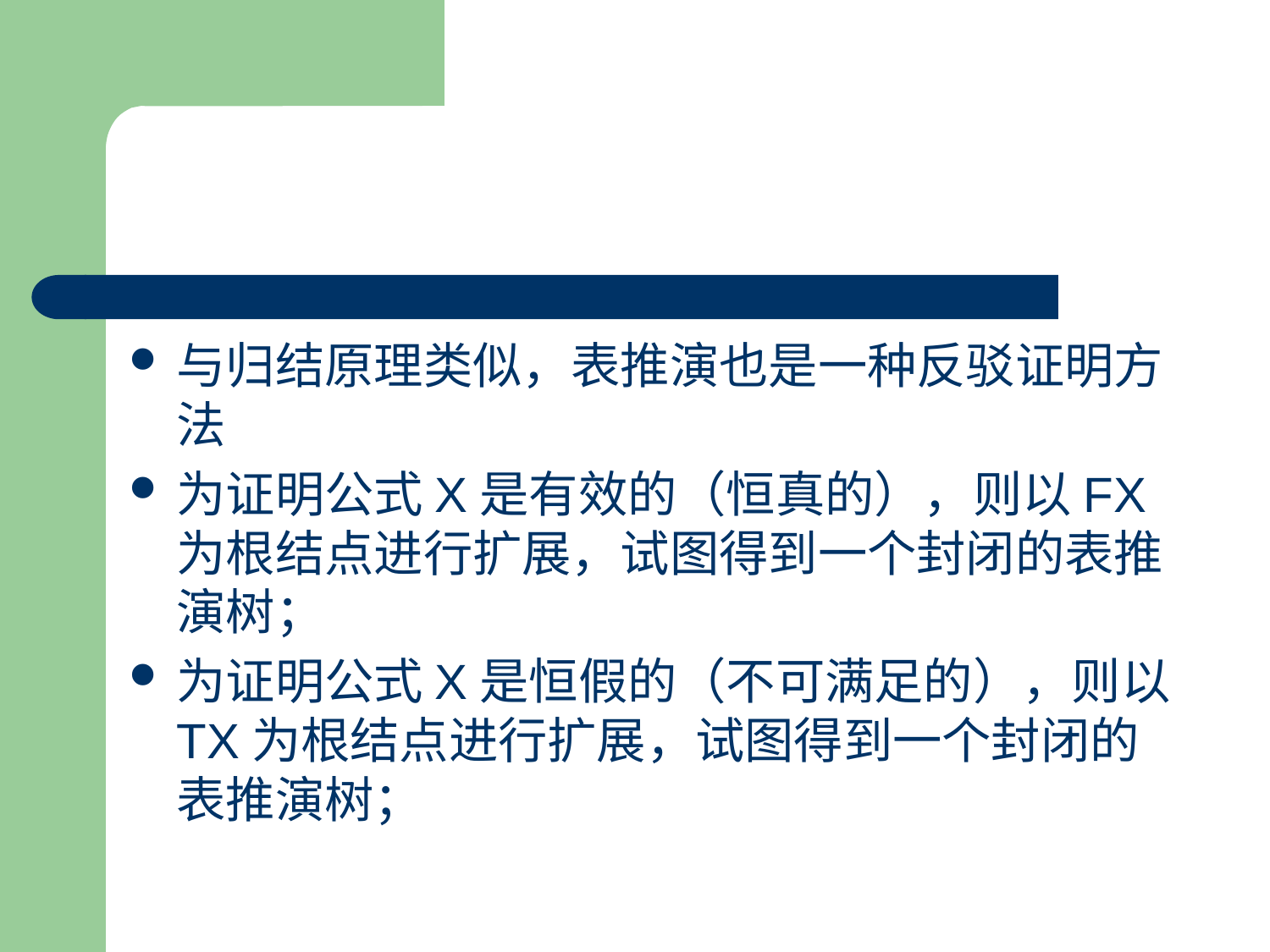

#
与归结原理类似，表推演也是一种反驳证明方法
为证明公式X是有效的（恒真的），则以FX为根结点进行扩展，试图得到一个封闭的表推演树；
为证明公式X是恒假的（不可满足的），则以TX为根结点进行扩展，试图得到一个封闭的表推演树；

10